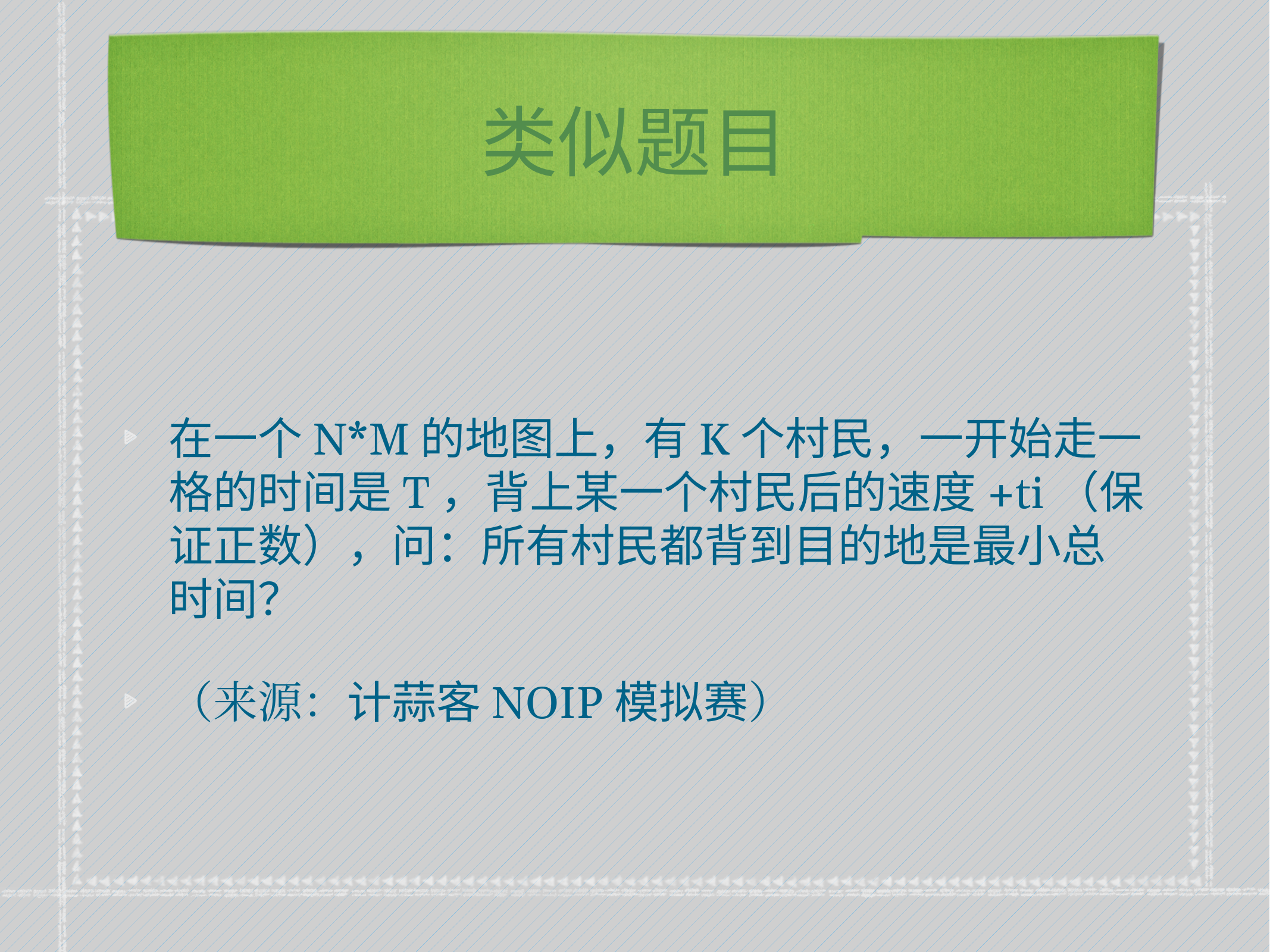

# 类似题目
在一个N*M的地图上，有K个村民，一开始走一格的时间是T，背上某一个村民后的速度+ti（保证正数），问：所有村民都背到目的地是最小总时间？
（来源：计蒜客NOIP模拟赛）